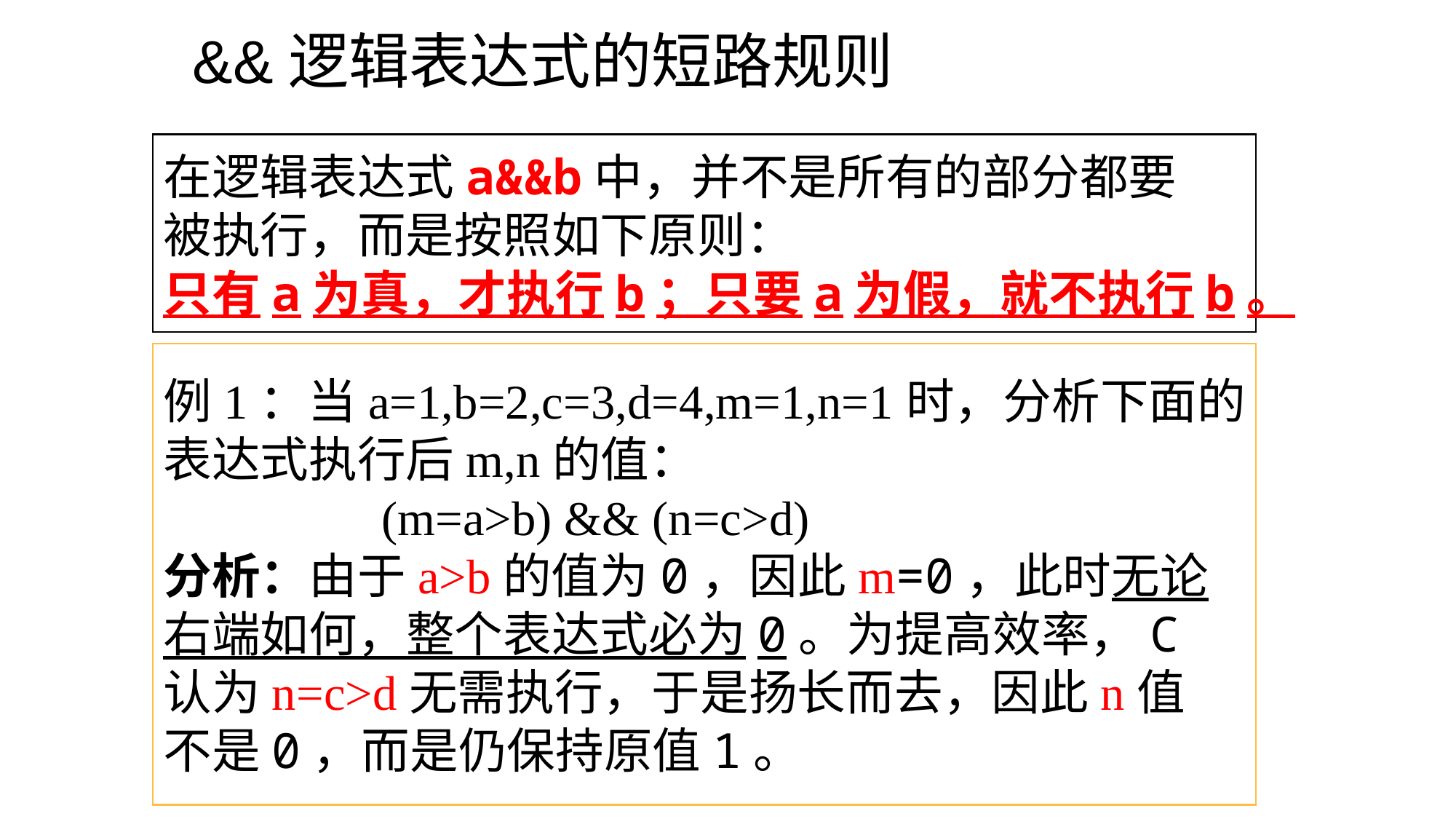

# &&逻辑表达式的短路规则
在逻辑表达式a&&b中，并不是所有的部分都要
被执行，而是按照如下原则：
只有a为真，才执行b；只要a为假，就不执行b。
例1：当a=1,b=2,c=3,d=4,m=1,n=1时，分析下面的
表达式执行后m,n的值：
		(m=a>b) && (n=c>d)
分析：由于a>b的值为0，因此m=0，此时无论
右端如何，整个表达式必为0。为提高效率，C
认为n=c>d无需执行，于是扬长而去，因此n值
不是0，而是仍保持原值1。